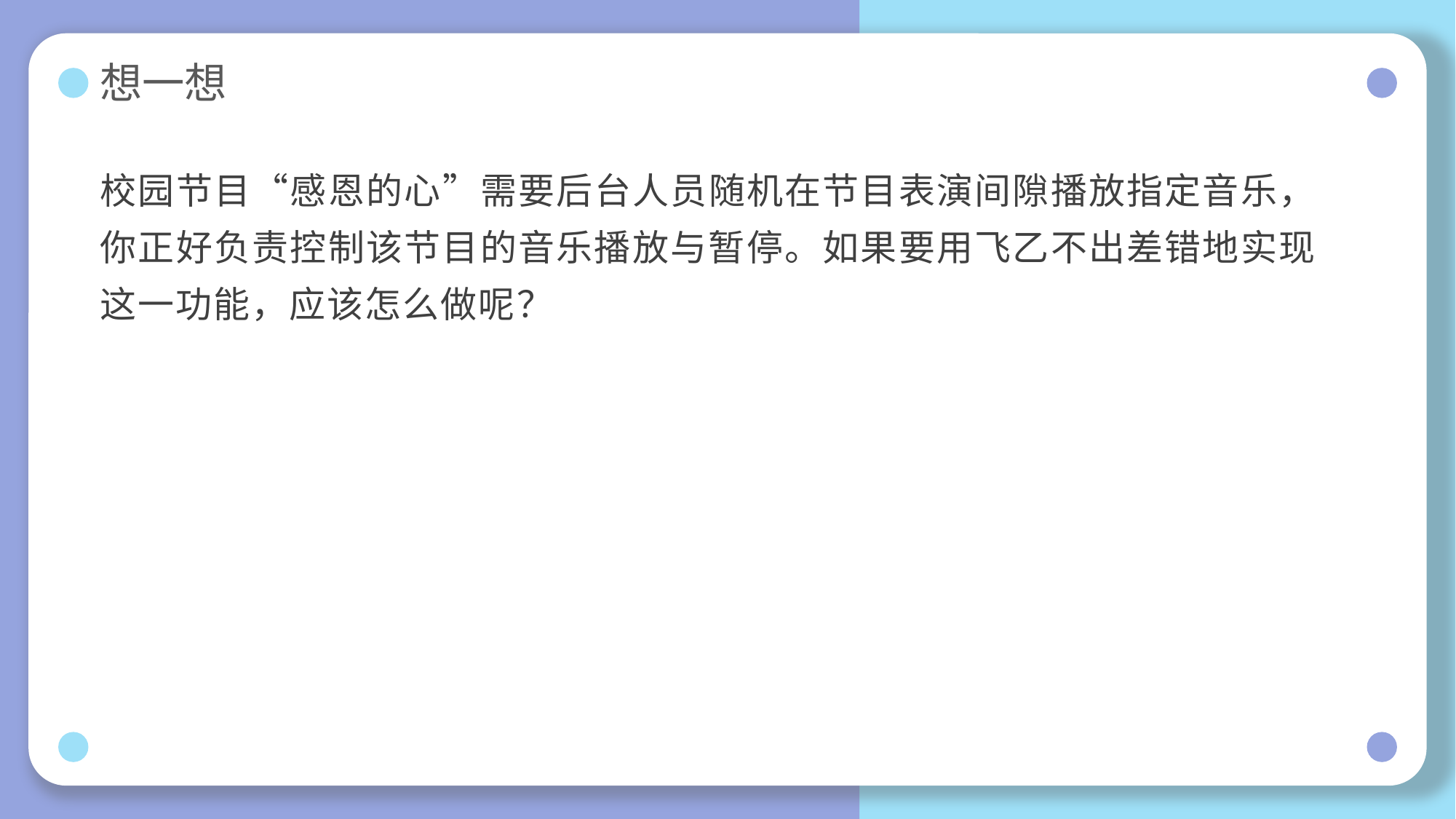

# 想一想
校园节目“感恩的心”需要后台人员随机在节目表演间隙播放指定音乐，你正好负责控制该节目的音乐播放与暂停。如果要用飞乙不出差错地实现这一功能，应该怎么做呢？